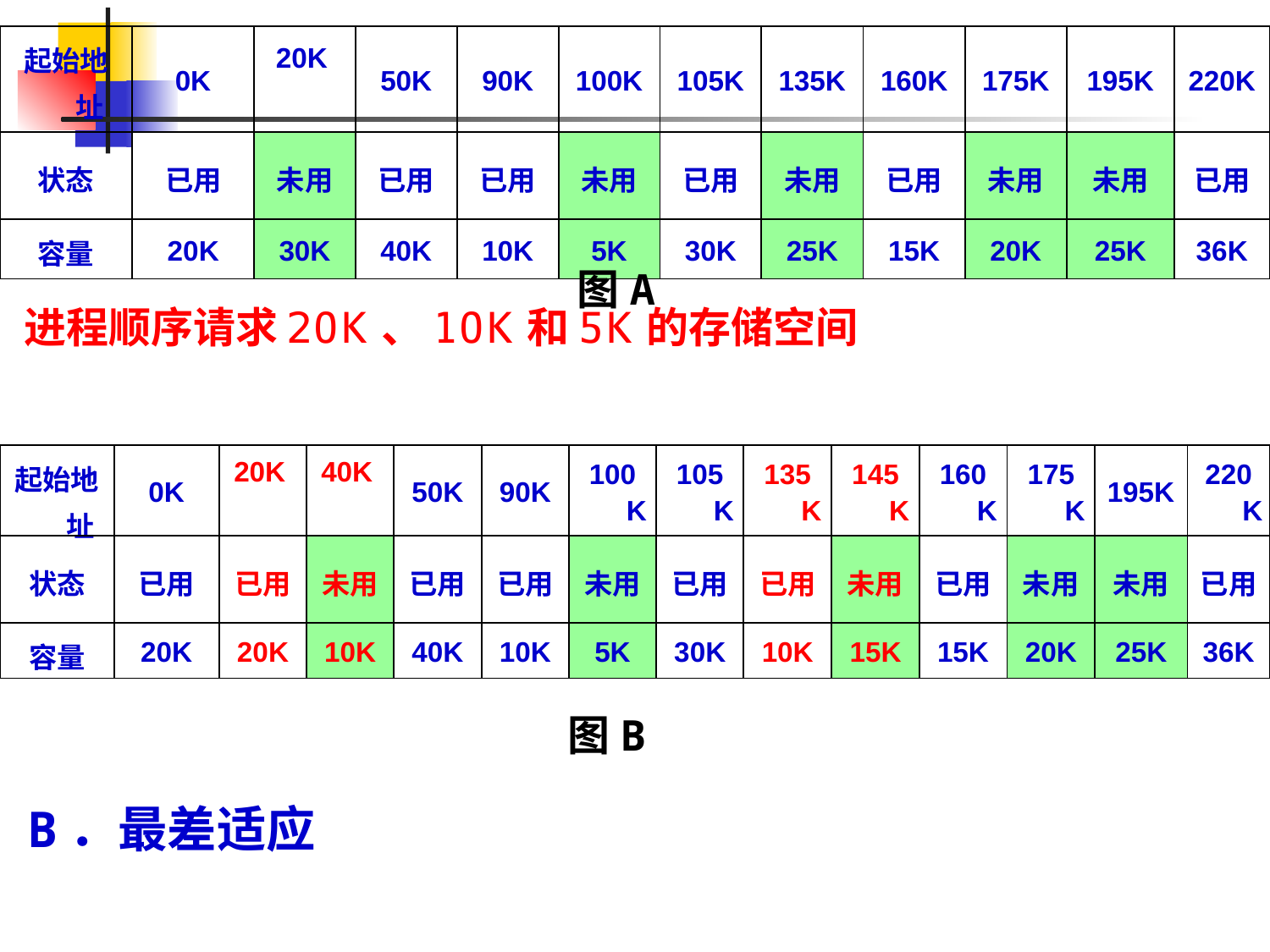

| 起始地址 | 0K | 20K | 50K | 90K | 100K | 105K | 135K | 160K | 175K | 195K | 220K |
| --- | --- | --- | --- | --- | --- | --- | --- | --- | --- | --- | --- |
| 状态 | 已用 | 未用 | 已用 | 已用 | 未用 | 已用 | 未用 | 已用 | 未用 | 未用 | 已用 |
| 容量 | 20K | 30K | 40K | 10K | 5K | 30K | 25K | 15K | 20K | 25K | 36K |
图A
进程顺序请求20K、10K和5K的存储空间
| 起始地址 | 0K | 20K | 40K | 50K | 90K | 100K | 105K | 135K | 145K | 160K | 175K | 195K | 220K |
| --- | --- | --- | --- | --- | --- | --- | --- | --- | --- | --- | --- | --- | --- |
| 状态 | 已用 | 已用 | 未用 | 已用 | 已用 | 未用 | 已用 | 已用 | 未用 | 已用 | 未用 | 未用 | 已用 |
| 容量 | 20K | 20K | 10K | 40K | 10K | 5K | 30K | 10K | 15K | 15K | 20K | 25K | 36K |
图B
B．最差适应